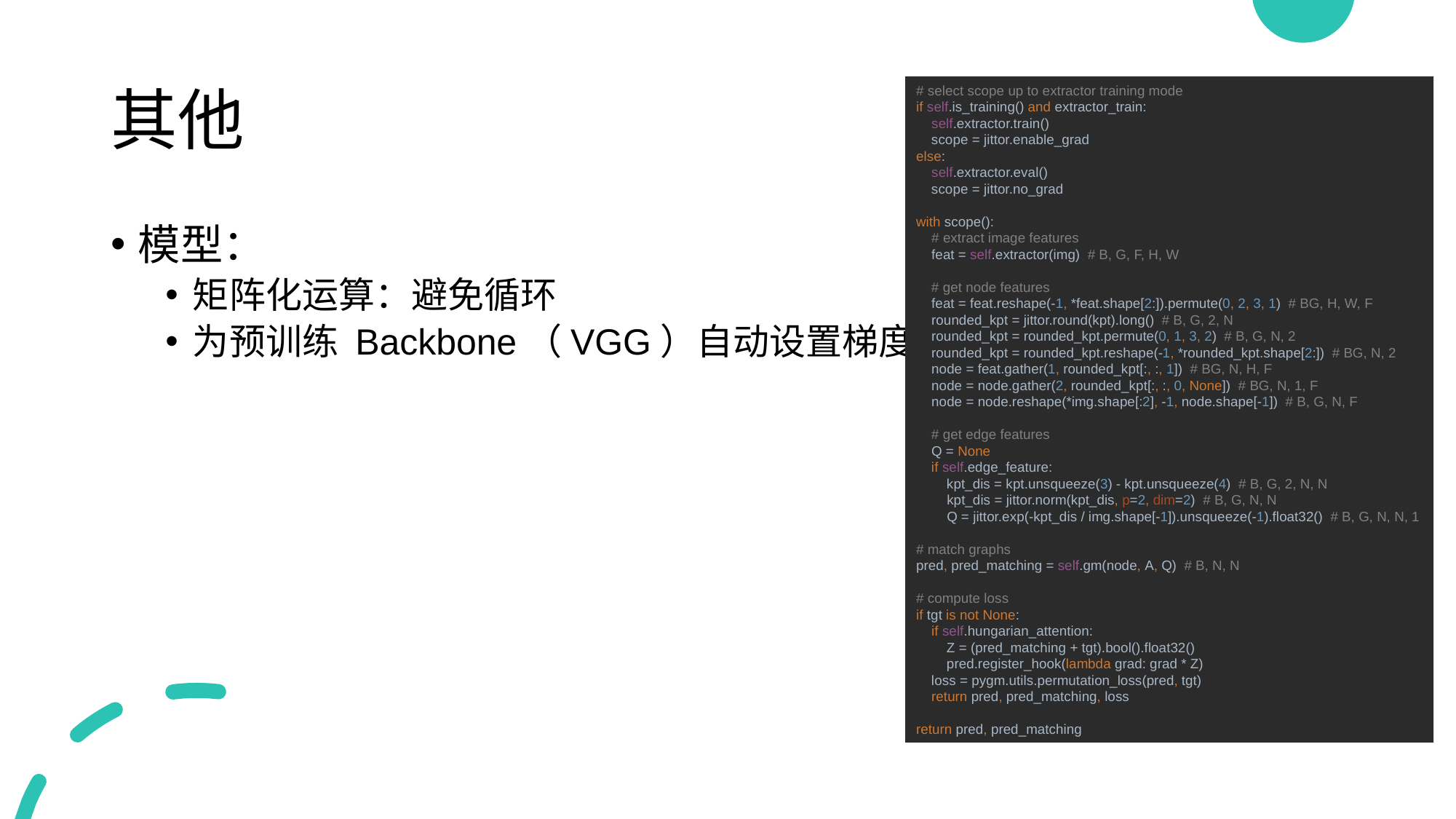

# 其他
# select scope up to extractor training mode if self.is_training() and extractor_train: self.extractor.train() scope = jittor.enable_grad else: self.extractor.eval() scope = jittor.no_grad with scope(): # extract image features feat = self.extractor(img)  # B, G, F, H, W # get node features feat = feat.reshape(-1, *feat.shape[2:]).permute(0, 2, 3, 1)  # BG, H, W, F rounded_kpt = jittor.round(kpt).long()  # B, G, 2, N rounded_kpt = rounded_kpt.permute(0, 1, 3, 2)  # B, G, N, 2 rounded_kpt = rounded_kpt.reshape(-1, *rounded_kpt.shape[2:])  # BG, N, 2 node = feat.gather(1, rounded_kpt[:, :, 1])  # BG, N, H, F node = node.gather(2, rounded_kpt[:, :, 0, None])  # BG, N, 1, F node = node.reshape(*img.shape[:2], -1, node.shape[-1])  # B, G, N, F # get edge features Q = None if self.edge_feature: kpt_dis = kpt.unsqueeze(3) - kpt.unsqueeze(4)  # B, G, 2, N, N kpt_dis = jittor.norm(kpt_dis, p=2, dim=2)  # B, G, N, N Q = jittor.exp(-kpt_dis / img.shape[-1]).unsqueeze(-1).float32()  # B, G, N, N, 1 # match graphs pred, pred_matching = self.gm(node, A, Q)  # B, N, N # compute loss if tgt is not None: if self.hungarian_attention: Z = (pred_matching + tgt).bool().float32() pred.register_hook(lambda grad: grad * Z) loss = pygm.utils.permutation_loss(pred, tgt) return pred, pred_matching, loss return pred, pred_matching
模型：
矩阵化运算：避免循环
为预训练 Backbone（VGG）自动设置梯度